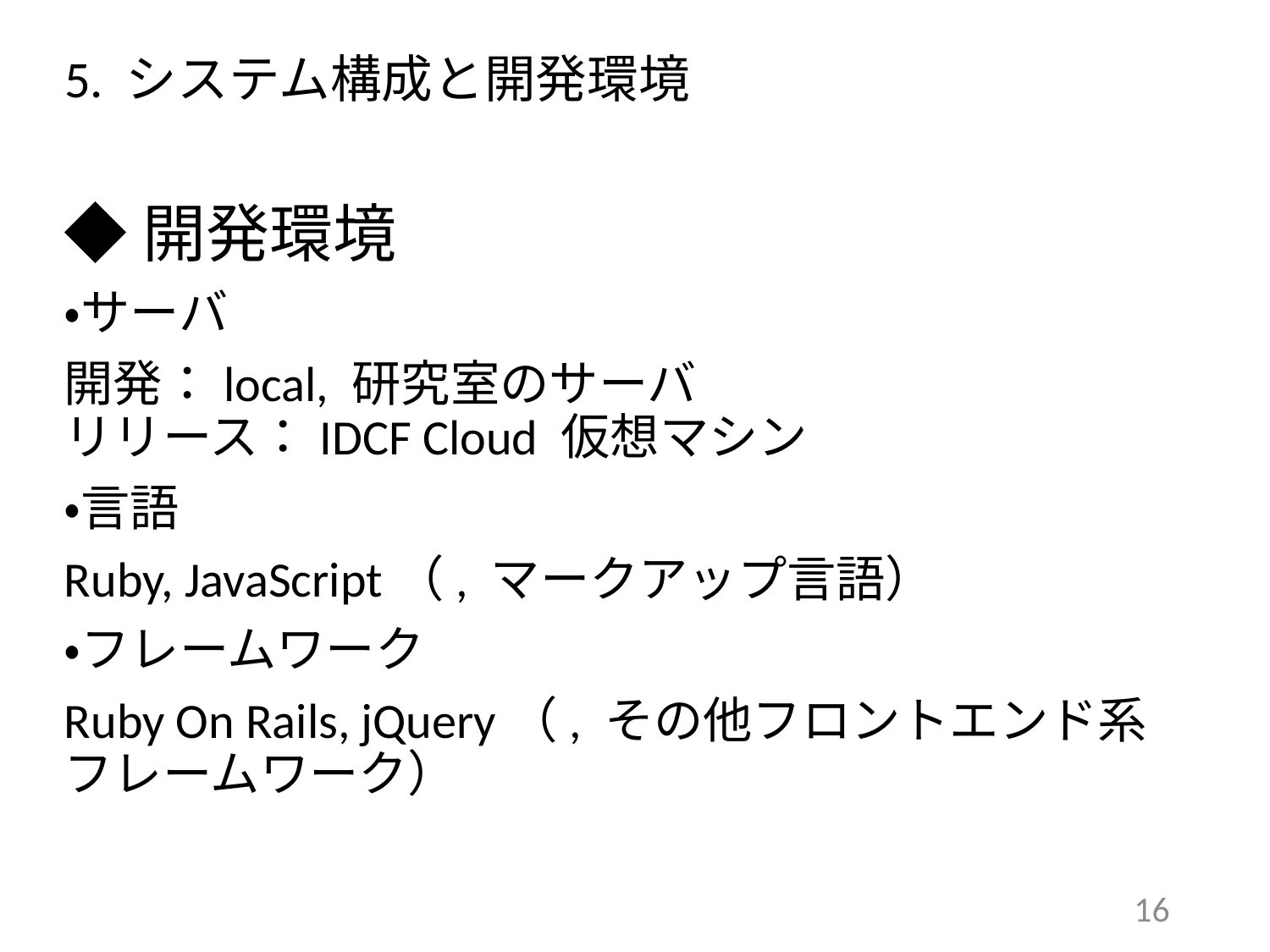

# 5. システム構成と開発環境
◆開発環境
・サーバ
開発：local, 研究室のサーバ
リリース：IDCF Cloud 仮想マシン
・言語
Ruby, JavaScript（, マークアップ言語）
・フレームワーク
Ruby On Rails, jQuery（, その他フロントエンド系
フレームワーク）
16